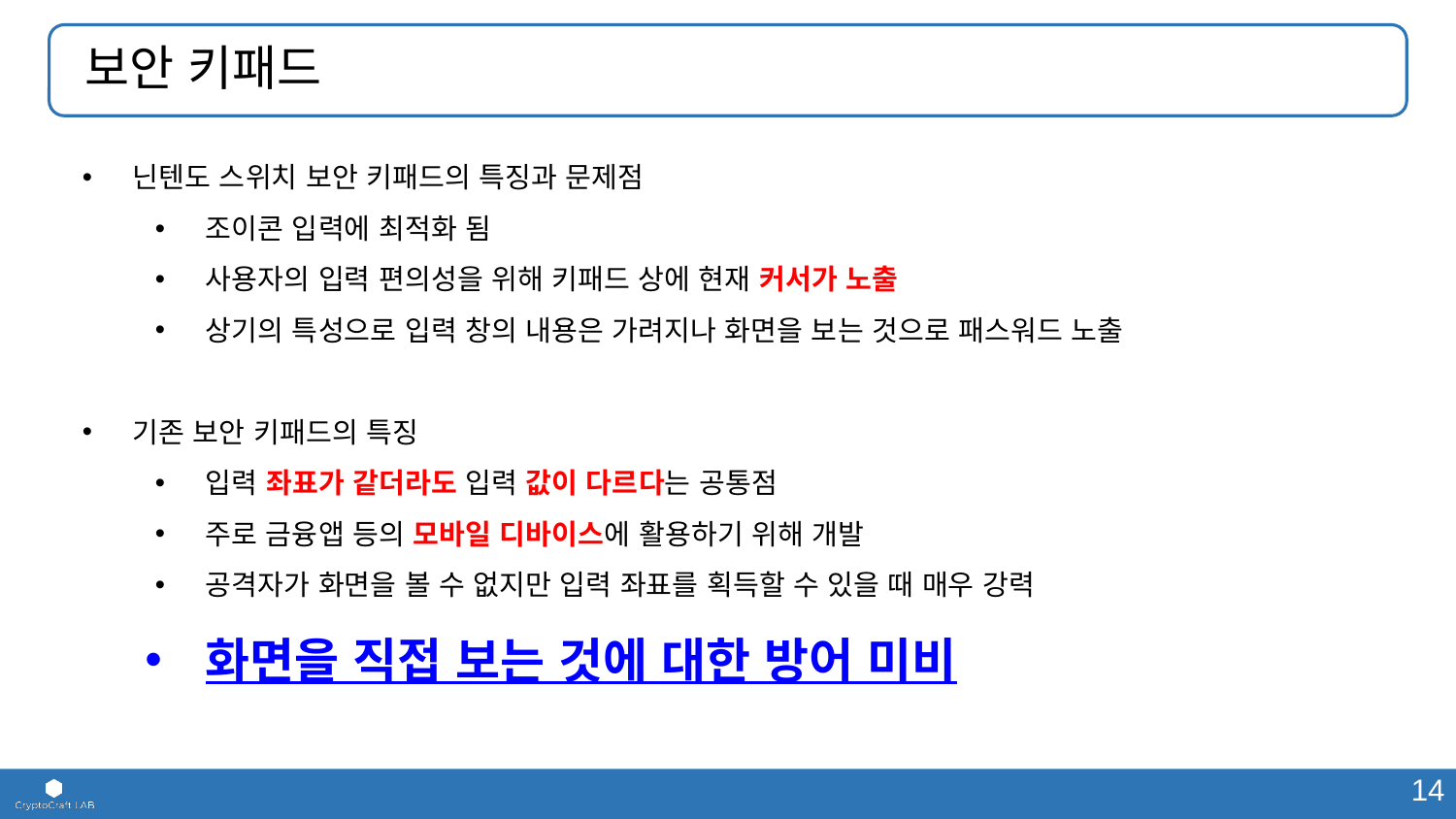

# 보안 키패드
닌텐도 스위치 보안 키패드의 특징과 문제점
조이콘 입력에 최적화 됨
사용자의 입력 편의성을 위해 키패드 상에 현재 커서가 노출
상기의 특성으로 입력 창의 내용은 가려지나 화면을 보는 것으로 패스워드 노출

기존 보안 키패드의 특징
입력 좌표가 같더라도 입력 값이 다르다는 공통점
주로 금융앱 등의 모바일 디바이스에 활용하기 위해 개발
공격자가 화면을 볼 수 없지만 입력 좌표를 획득할 수 있을 때 매우 강력
화면을 직접 보는 것에 대한 방어 미비